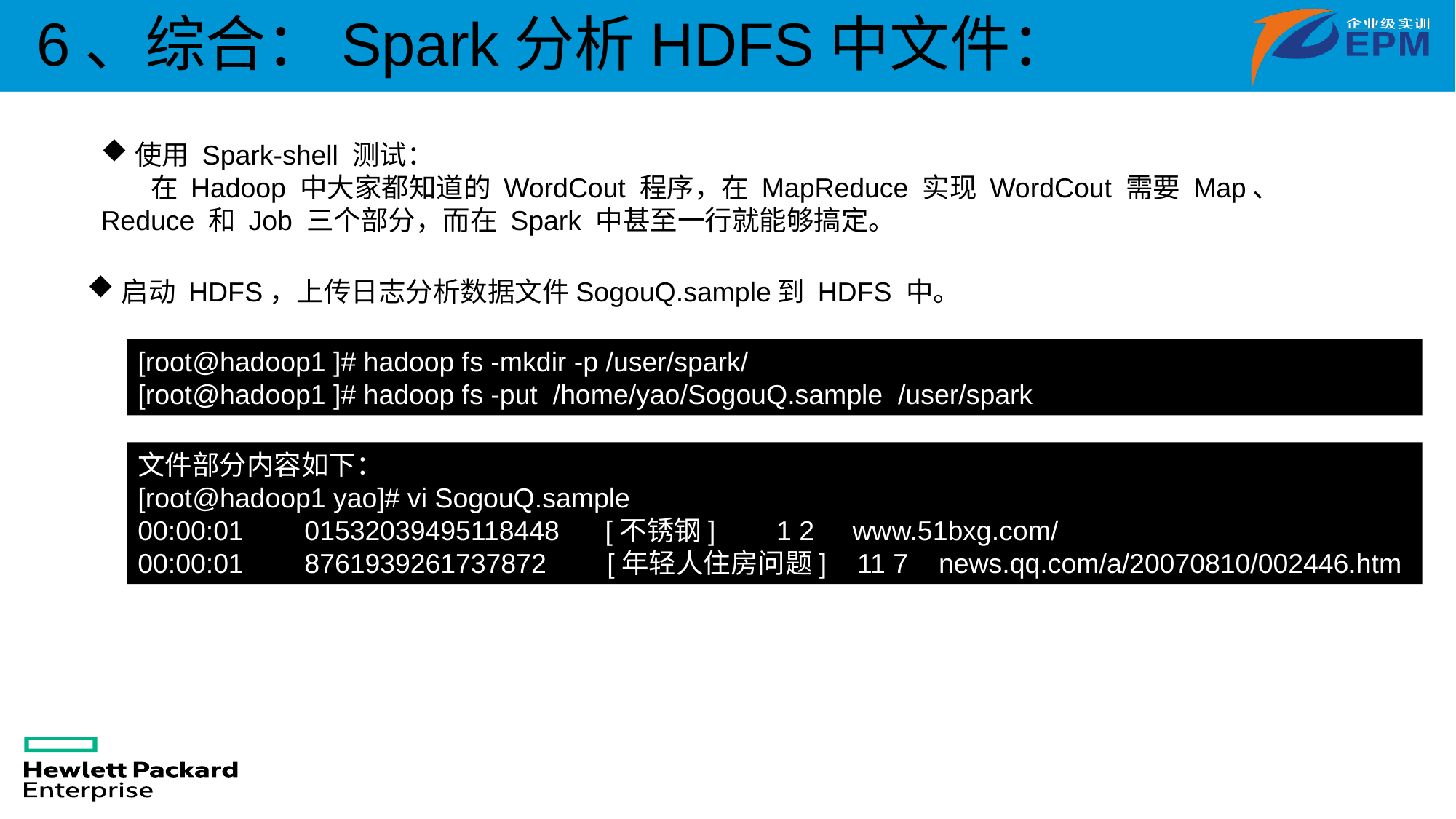

6、综合：Spark分析HDFS中文件：
使用 Spark-shell 测试：
       在 Hadoop 中大家都知道的 WordCout 程序，在 MapReduce 实现 WordCout 需要 Map、Reduce 和 Job 三个部分，而在 Spark 中甚至一行就能够搞定。
启动 HDFS，上传日志分析数据文件SogouQ.sample到 HDFS 中。
[root@hadoop1 ]# hadoop fs -mkdir -p /user/spark/
[root@hadoop1 ]# hadoop fs -put  /home/yao/SogouQ.sample  /user/spark
文件部分内容如下：
[root@hadoop1 yao]# vi SogouQ.sample
00:00:01        01532039495118448      [不锈钢]        1 2     www.51bxg.com/
00:00:01        8761939261737872        [年轻人住房问题]    11 7    news.qq.com/a/20070810/002446.htm